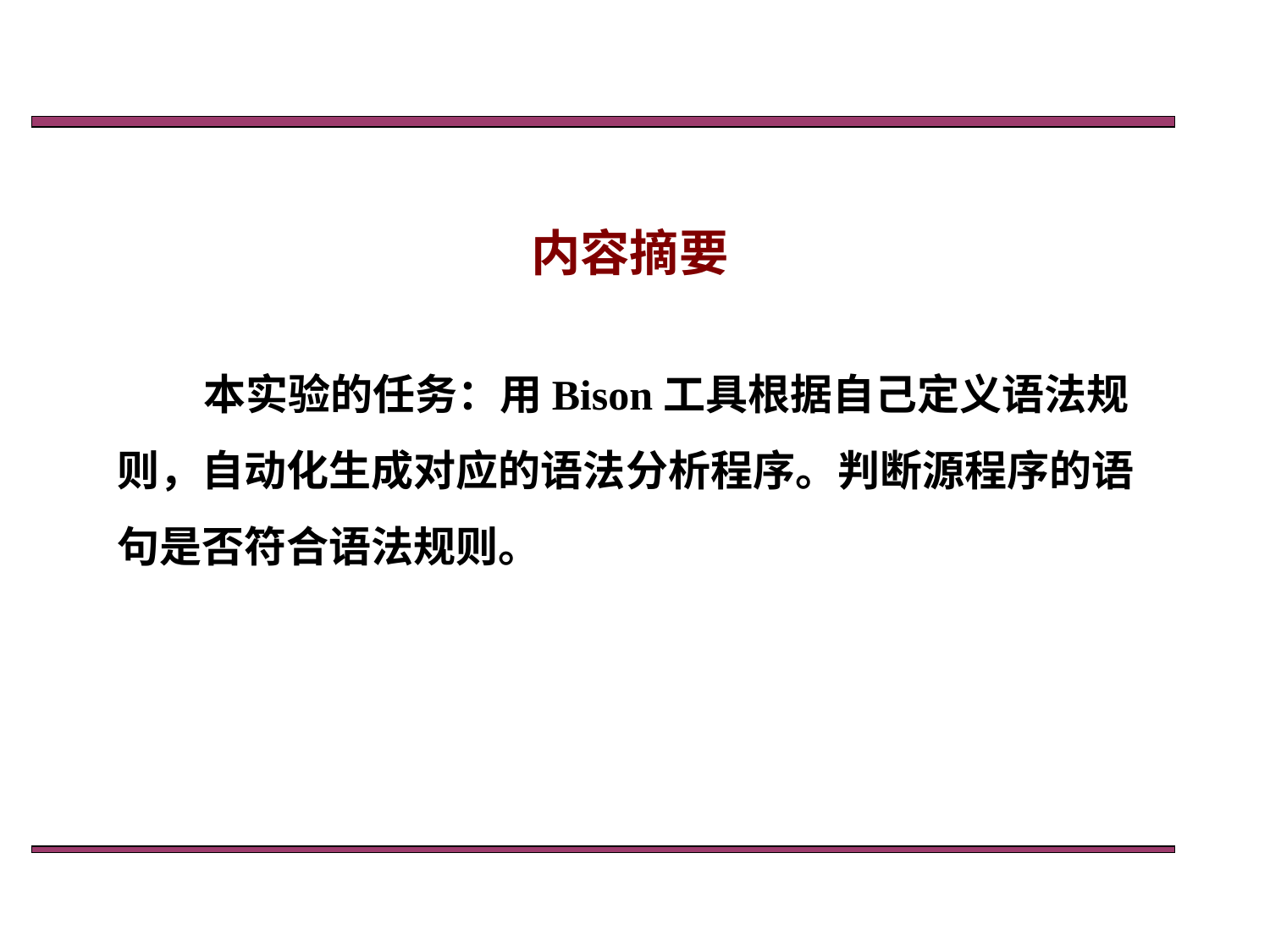

内容摘要
本实验的任务：用Bison工具根据自己定义语法规则，自动化生成对应的语法分析程序。判断源程序的语句是否符合语法规则。
2